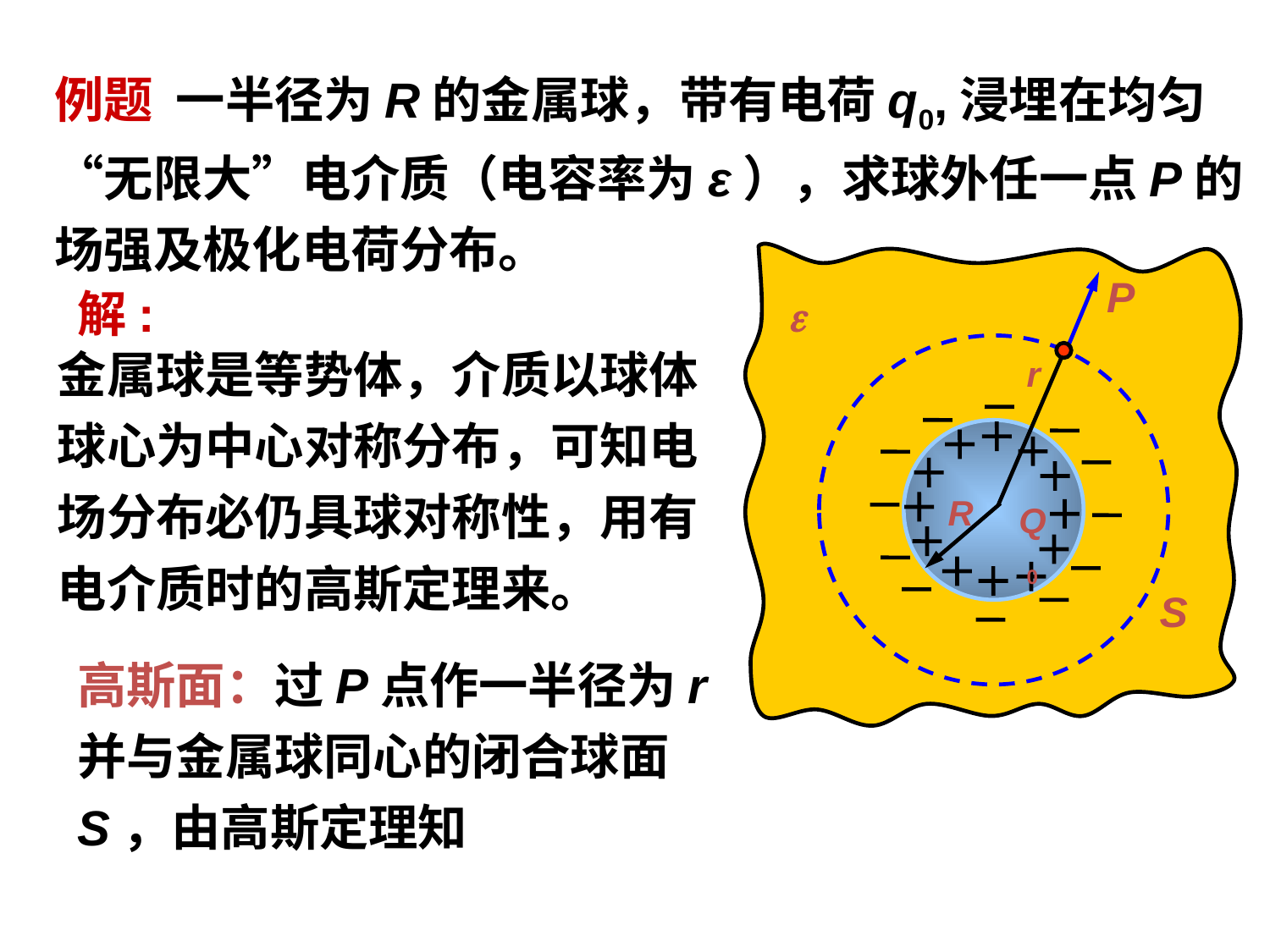

例题  一半径为R的金属球，带有电荷q0,浸埋在均匀“无限大”电介质（电容率为ε），求球外任一点P的场强及极化电荷分布。

P

ε

r

R
Q0

S

解:
金属球是等势体，介质以球体球心为中心对称分布，可知电场分布必仍具球对称性，用有电介质时的高斯定理来。
高斯面：过P点作一半径为r并与金属球同心的闭合球面S，由高斯定理知